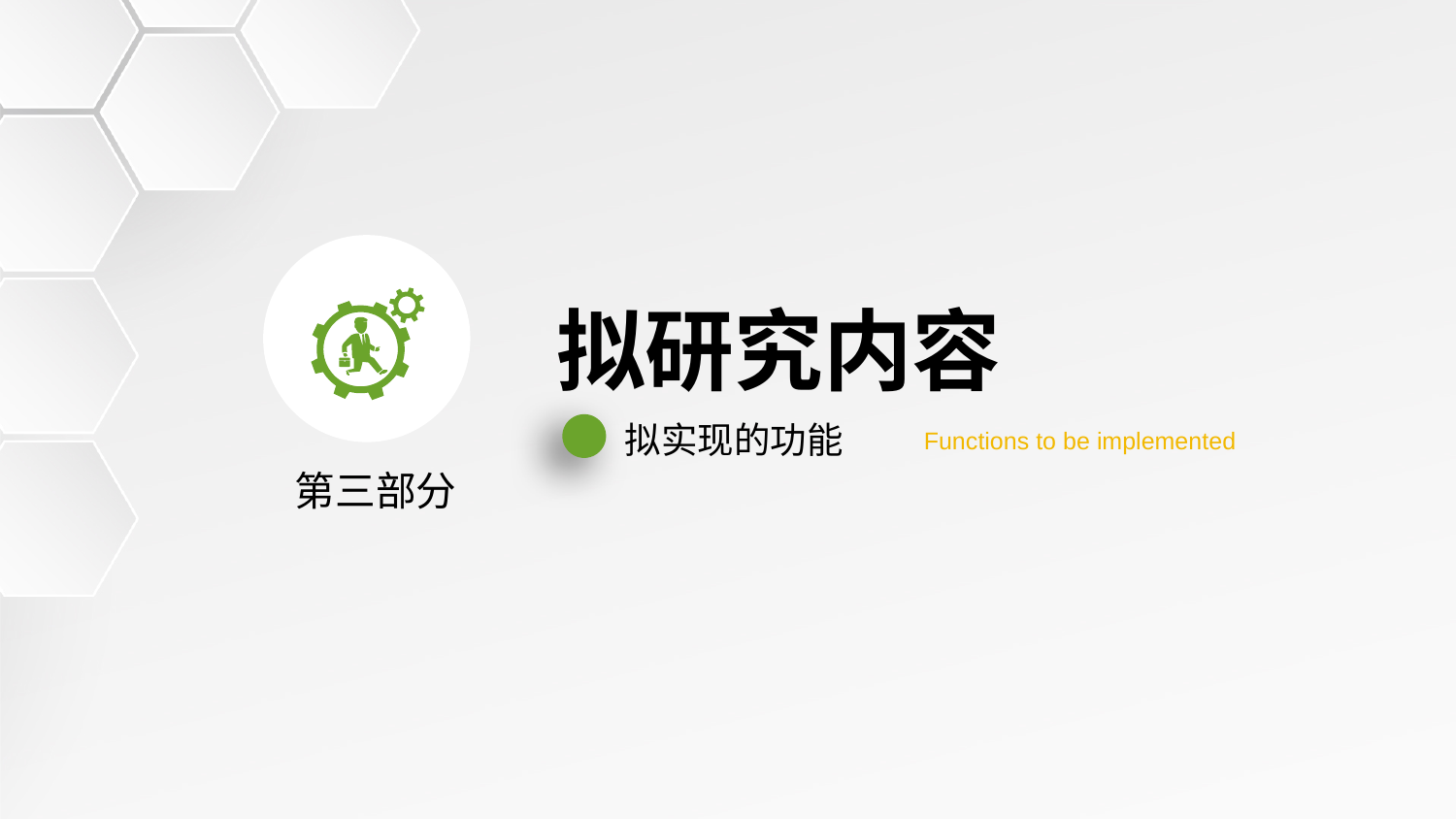

拟研究内容
拟实现的功能

Functions to be implemented
第三部分